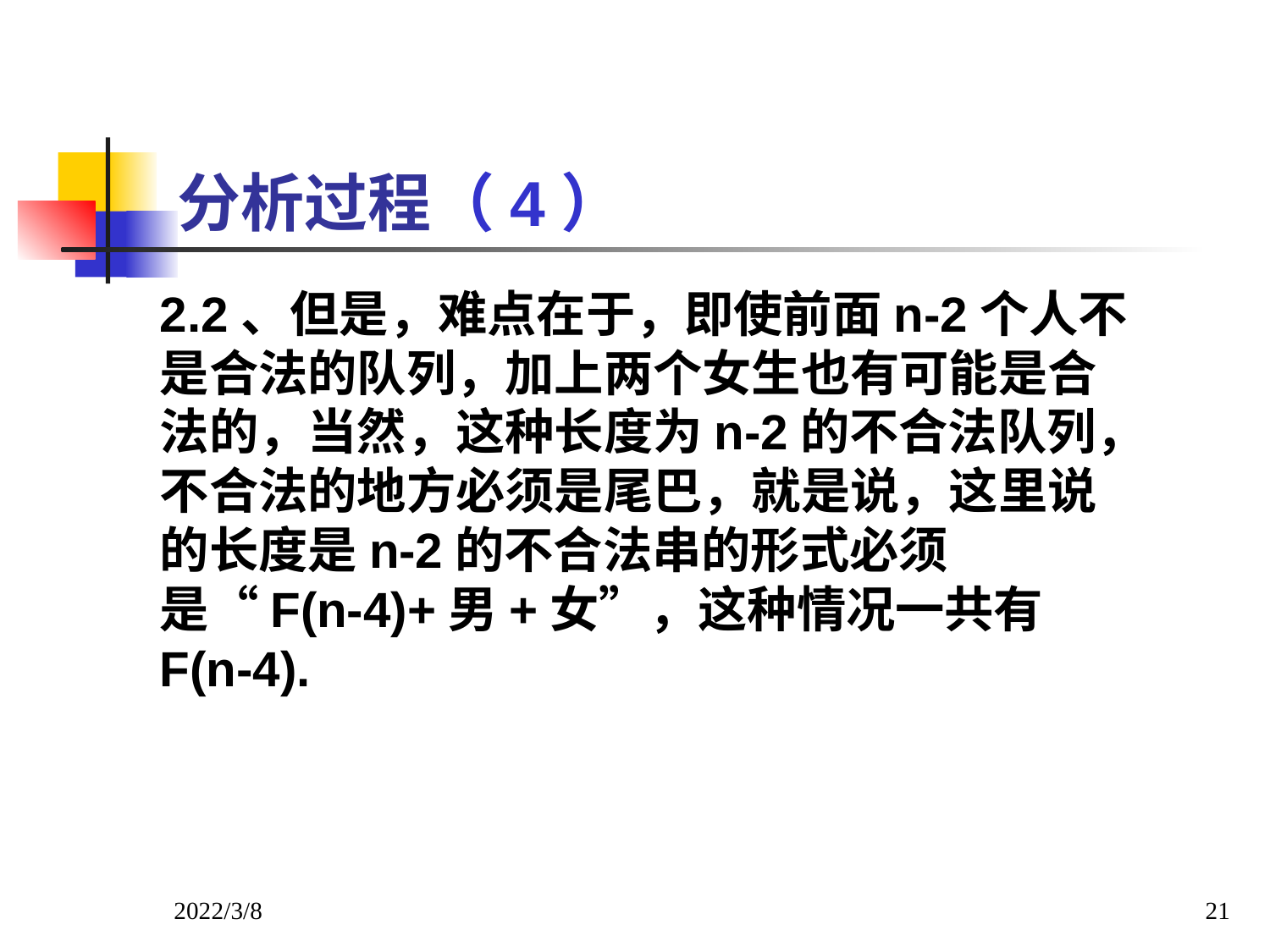

# 分析过程（4）
	2.2、但是，难点在于，即使前面n-2个人不是合法的队列，加上两个女生也有可能是合法的，当然，这种长度为n-2的不合法队列，不合法的地方必须是尾巴，就是说，这里说的长度是n-2的不合法串的形式必须是“F(n-4)+男+女”，这种情况一共有F(n-4).
2022/3/8
21